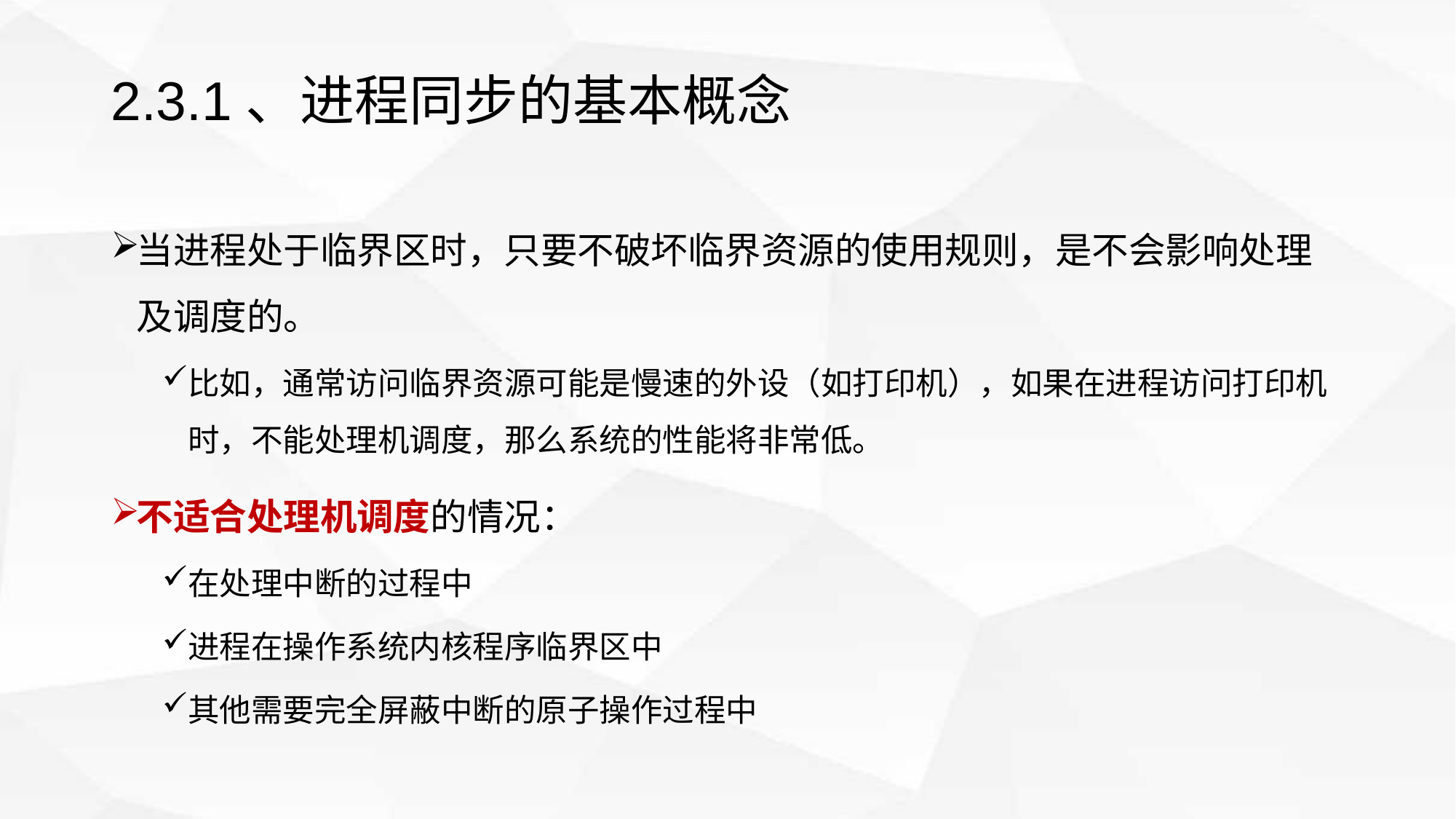

# 2.3.1、进程同步的基本概念
当进程处于临界区时，只要不破坏临界资源的使用规则，是不会影响处理及调度的。
比如，通常访问临界资源可能是慢速的外设（如打印机），如果在进程访问打印机时，不能处理机调度，那么系统的性能将非常低。
不适合处理机调度的情况：
在处理中断的过程中
进程在操作系统内核程序临界区中
其他需要完全屏蔽中断的原子操作过程中